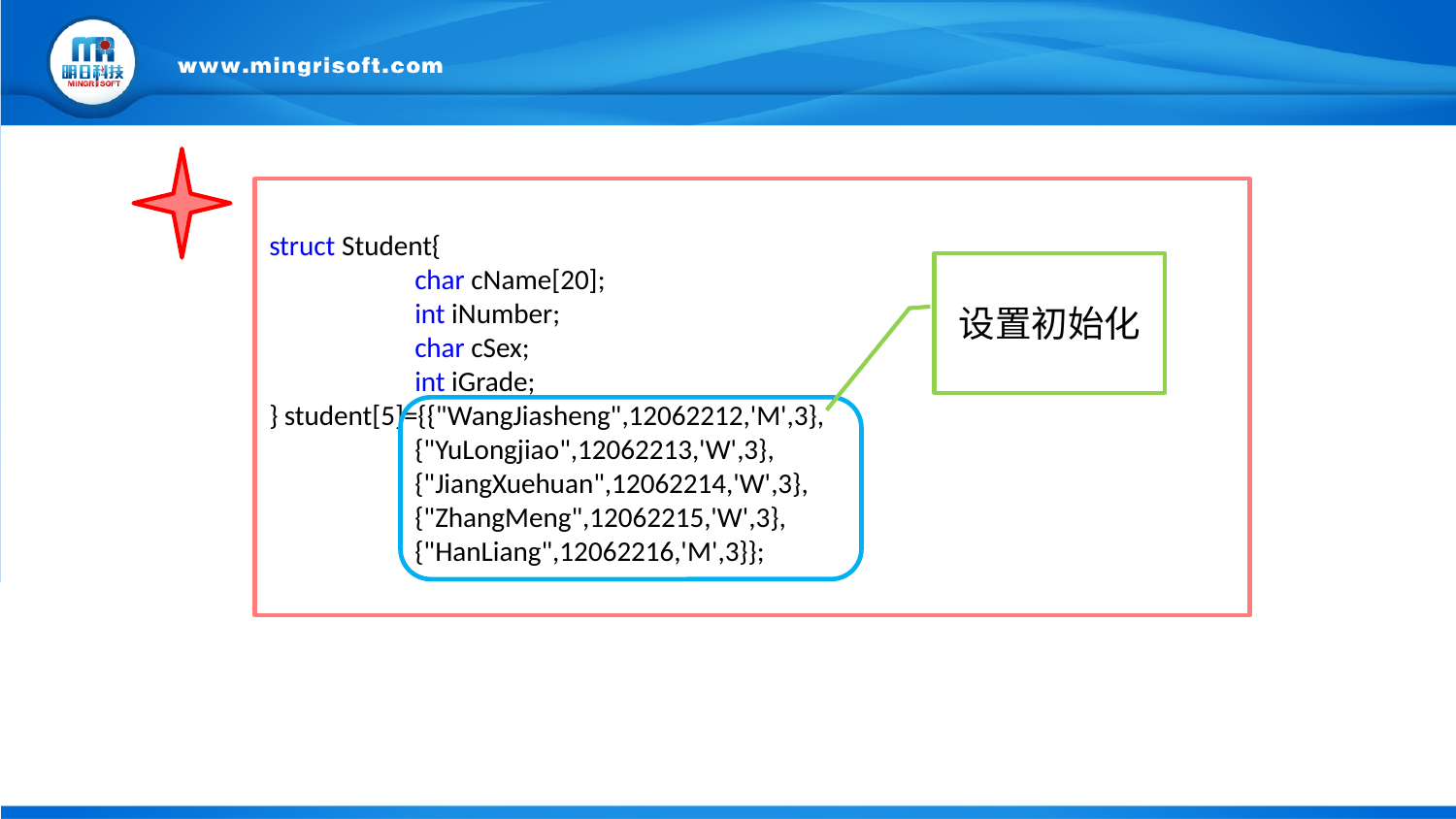

struct Student{
	char cName[20];					int iNumber;					char cSex;						int iGrade;
} student[5]={{"WangJiasheng",12062212,'M',3},
	{"YuLongjiao",12062213,'W',3},
	{"JiangXuehuan",12062214,'W',3},
	{"ZhangMeng",12062215,'W',3},
	{"HanLiang",12062216,'M',3}};
设置初始化